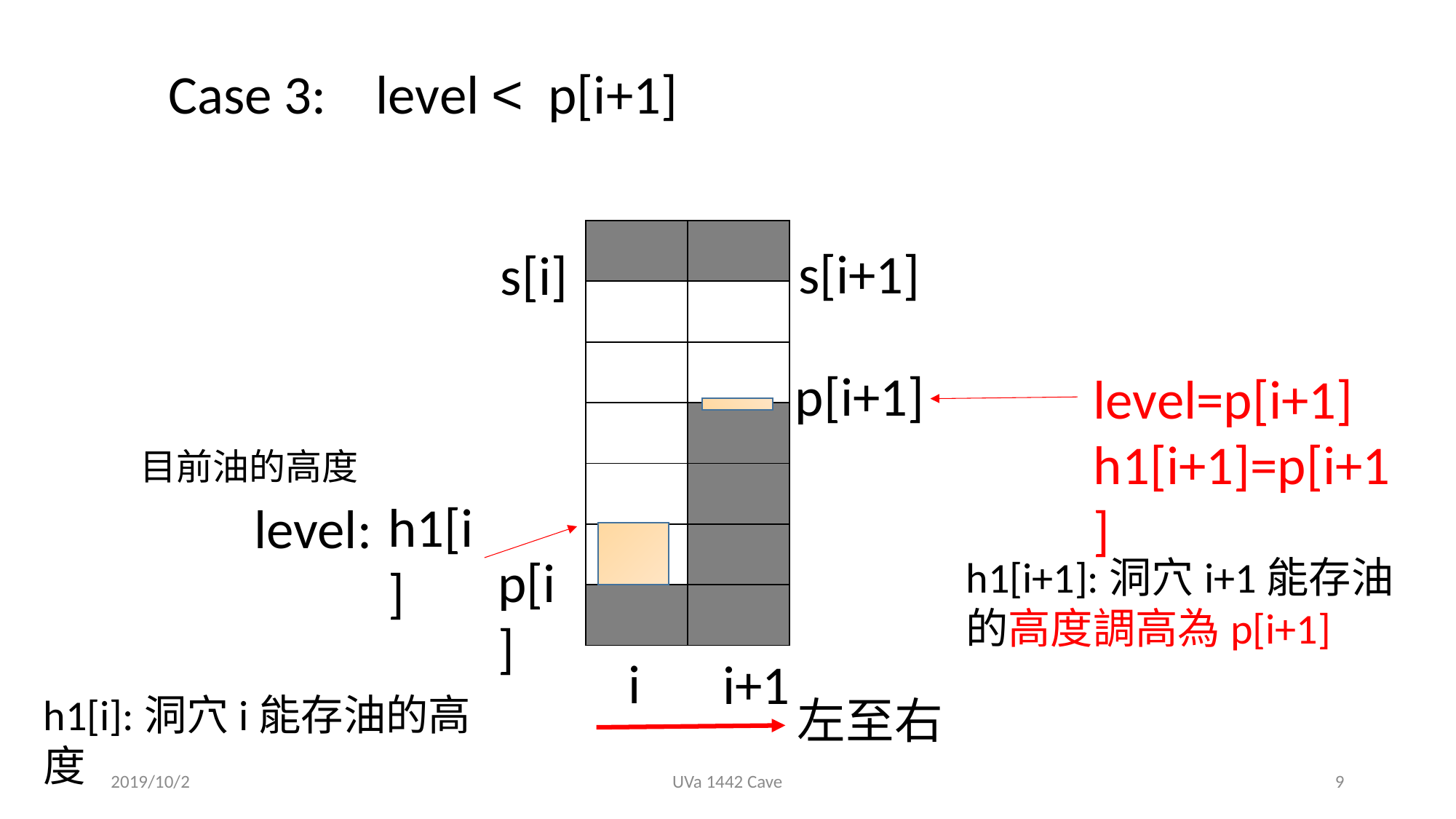

Case 3:    level <  p[i+1]
|  |  |
| --- | --- |
|  |  |
|  |  |
|  |  |
|  |  |
|  |  |
|  |  |
s[i+1]
s[i]
p[i+1]
level=p[i+1]
h1[i+1]=p[i+1]

目前油的高度
h1[i]
level:

p[i]
h1[i+1]:洞穴i+1能存油的高度調高為p[i+1]
i
i+1
h1[i]:洞穴i能存油的高度
左至右
2019/10/2
UVa 1442 Cave
9